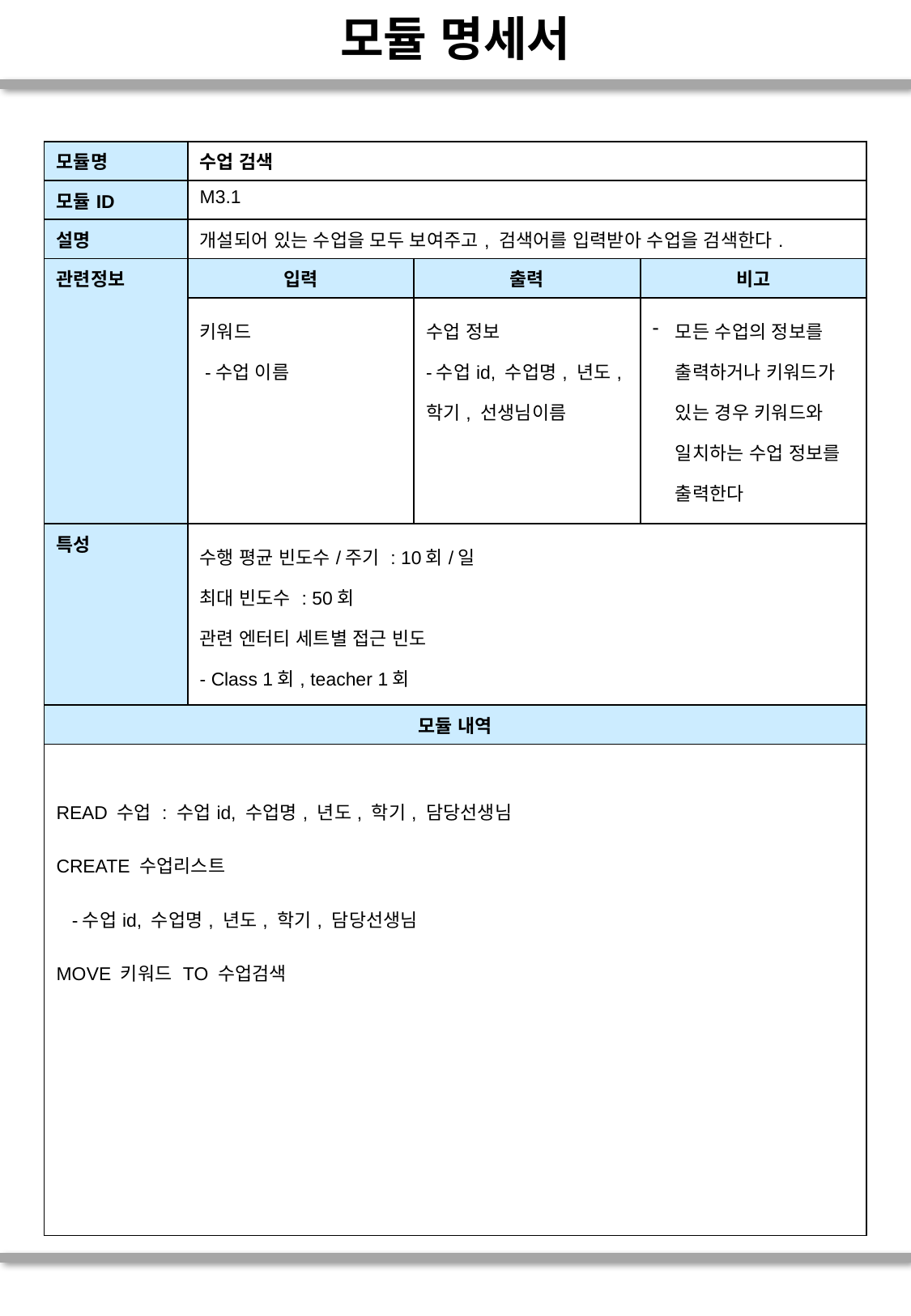

# 모듈 명세서
| 모듈명 | 수업 검색 |  |  |
| --- | --- | --- | --- |
| 모듈ID | M3.1 |  |  |
| 설명 | 개설되어 있는 수업을 모두 보여주고, 검색어를 입력받아 수업을 검색한다. |  |  |
| 관련정보 | 입력 | 출력 | 비고 |
|  | 키워드 -수업 이름 | 수업 정보 -수업id, 수업명, 년도, 학기, 선생님이름 | 모든 수업의 정보를 출력하거나 키워드가 있는 경우 키워드와 일치하는 수업 정보를 출력한다 |
| 특성 | 수행 평균 빈도수/주기 : 10회/일 최대 빈도수 : 50회 관련 엔터티 세트별 접근 빈도 - Class 1회, teacher 1회 |  |  |
| 모듈 내역 |  |  |  |
| READ 수업 : 수업id, 수업명, 년도, 학기, 담당선생님 CREATE 수업리스트 -수업id, 수업명, 년도, 학기, 담당선생님 MOVE 키워드 TO 수업검색 |  |  |  |